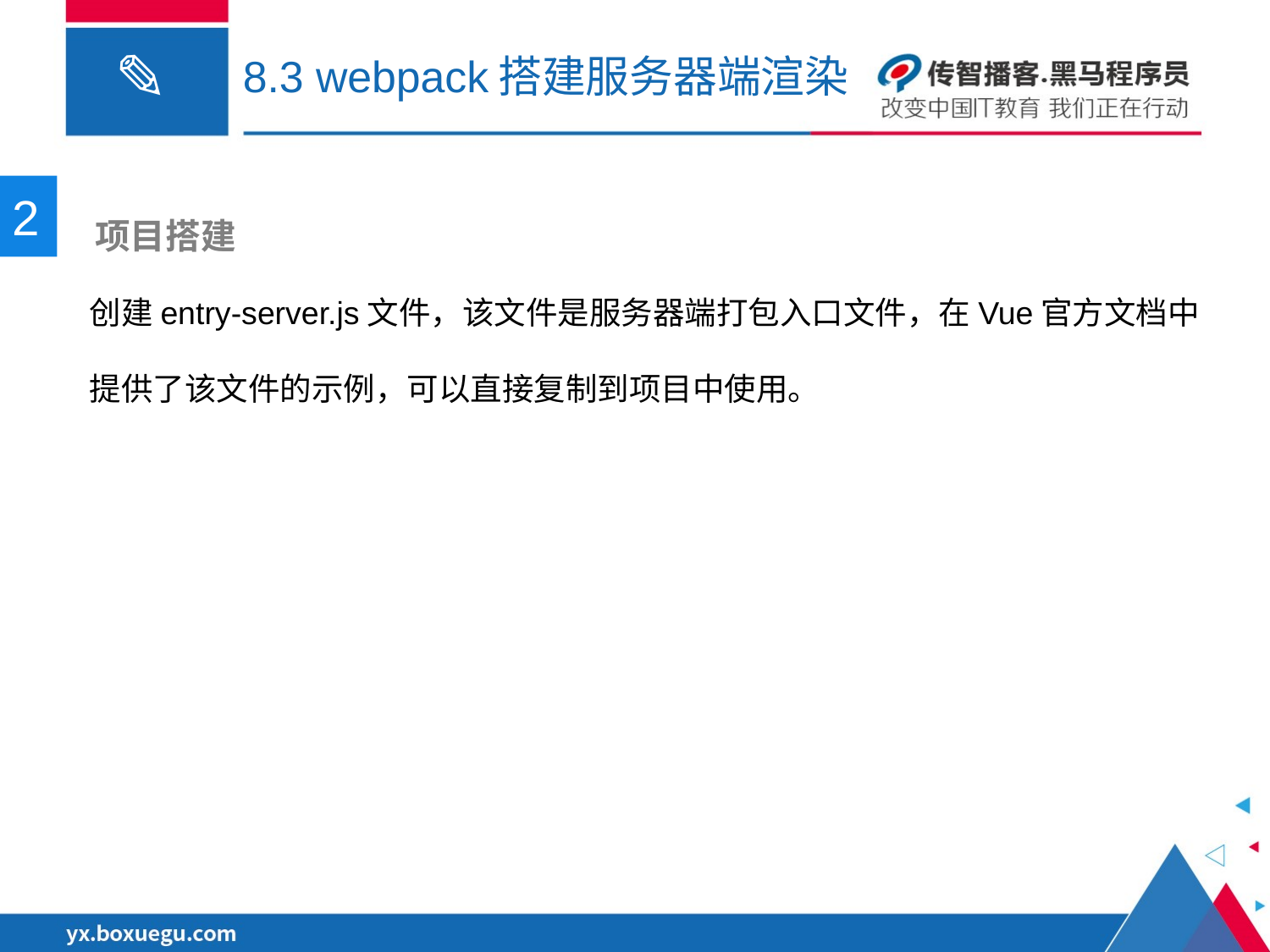

# 8.3 webpack搭建服务器端渲染

2
  项目搭建
创建entry-server.js文件，该文件是服务器端打包入口文件，在Vue官方文档中提供了该文件的示例，可以直接复制到项目中使用。